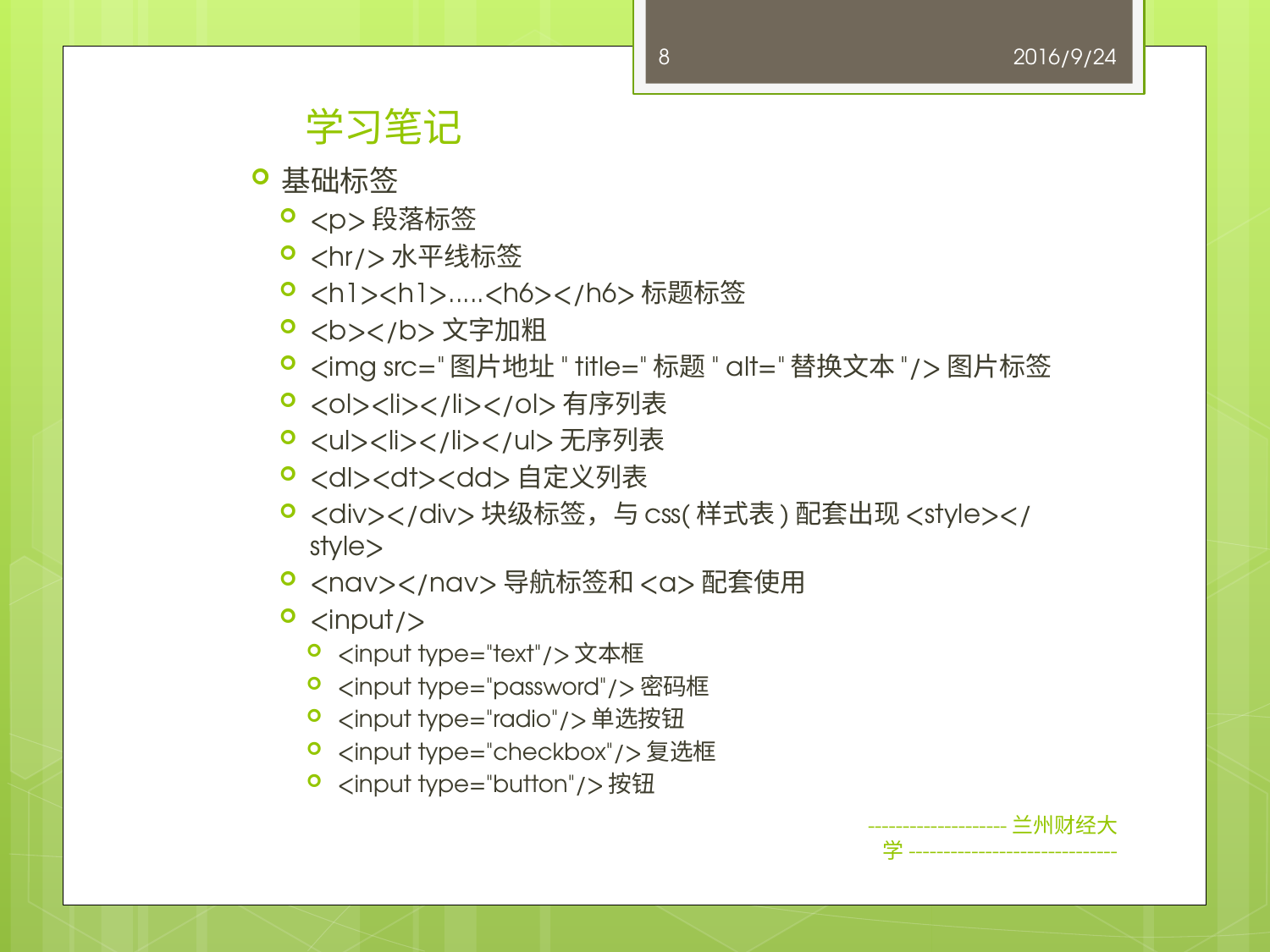

8
2016/9/24
# 学习笔记
基础标签
<p>段落标签
<hr/>水平线标签
<h1><h1>.....<h6></h6>标题标签
<b></b>文字加粗
<img src="图片地址" title="标题" alt="替换文本"/>图片标签
<ol><li></li></ol>有序列表
<ul><li></li></ul>无序列表
<dl><dt><dd>自定义列表
<div></div>块级标签，与css(样式表)配套出现<style></style>
<nav></nav>导航标签和<a>配套使用
<input/>
<input type="text"/>文本框
<input type="password"/>密码框
<input type="radio"/>单选按钮
<input type="checkbox"/>复选框
<input type="button"/>按钮

--------------------兰州财经大学------------------------------